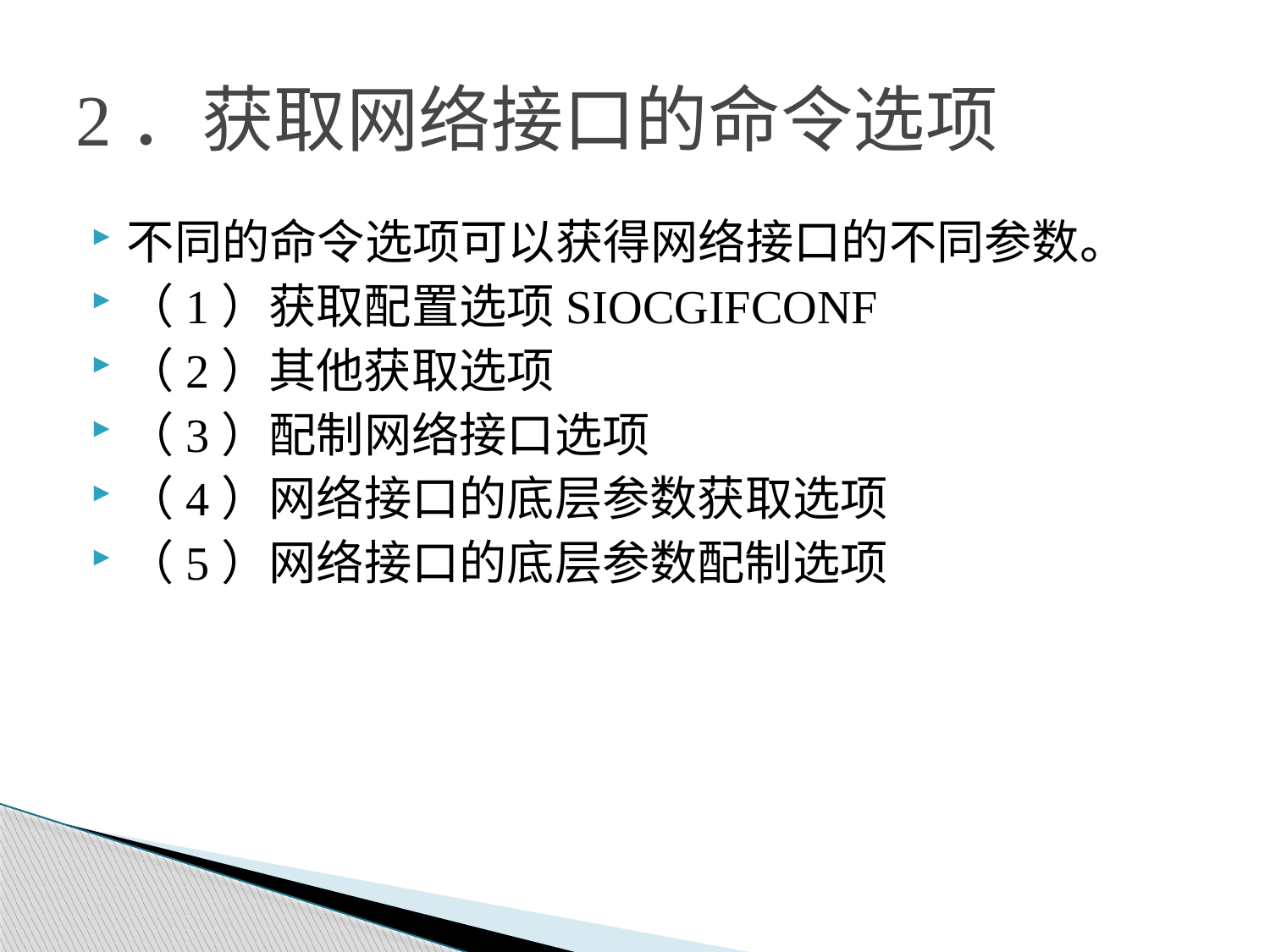

# 2．获取网络接口的命令选项
不同的命令选项可以获得网络接口的不同参数。
（1）获取配置选项SIOCGIFCONF
（2）其他获取选项
（3）配制网络接口选项
（4）网络接口的底层参数获取选项
（5）网络接口的底层参数配制选项